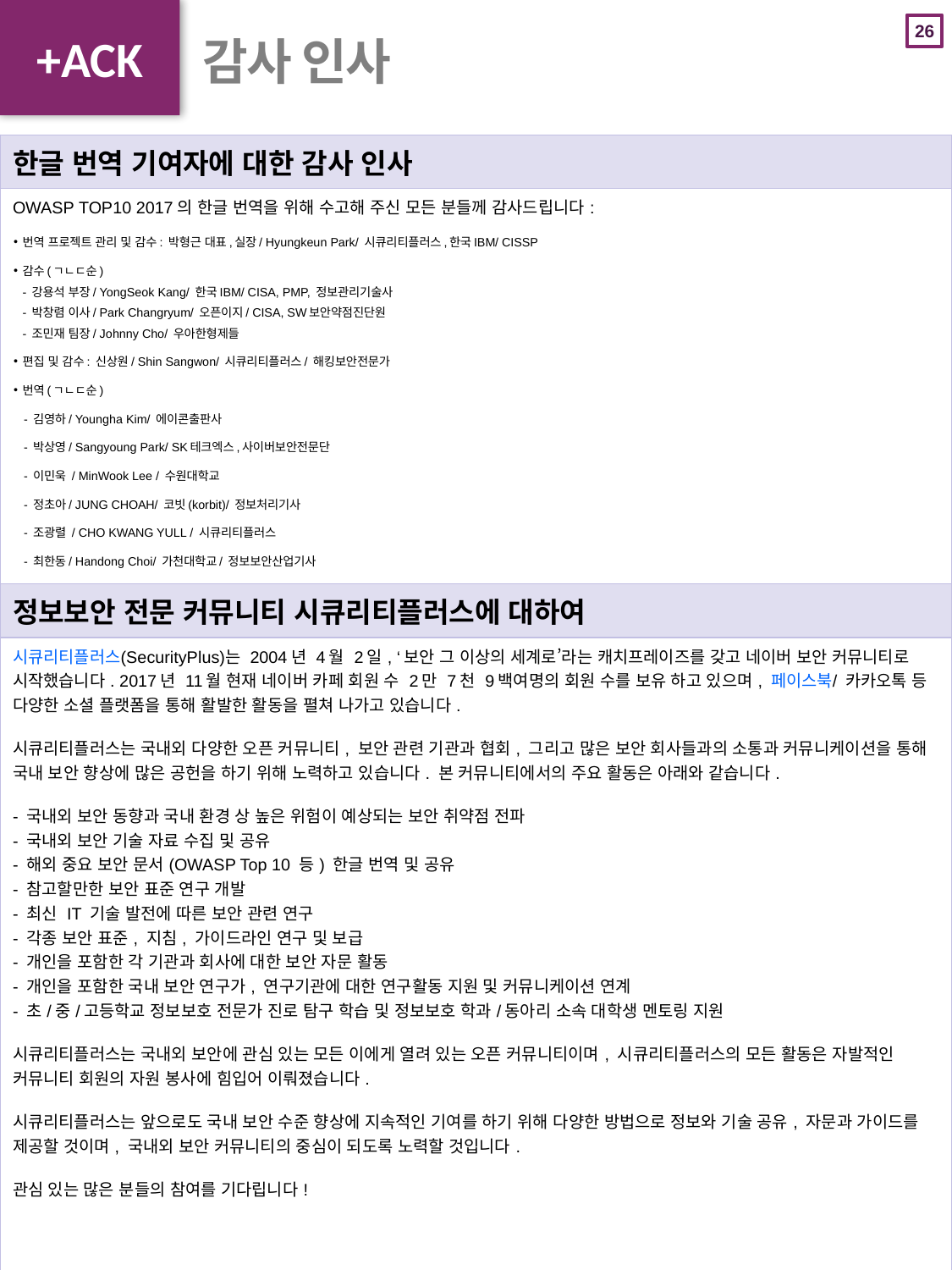

+ACK
# 감사 인사
| 한글 번역 기여자에 대한 감사 인사 |
| --- |
| OWASP TOP10 2017의 한글 번역을 위해 수고해 주신 모든 분들께 감사드립니다: |
| 정보보안 전문 커뮤니티 시큐리티플러스에 대하여 |
| 시큐리티플러스(SecurityPlus)는 2004년 4월 2일, ‘보안 그 이상의 세계로’라는 캐치프레이즈를 갖고 네이버 보안 커뮤니티로 시작했습니다. 2017년 11월 현재 네이버 카페 회원 수 2만 7천 9백여명의 회원 수를 보유 하고 있으며, 페이스북/ 카카오톡 등 다양한 소셜 플랫폼을 통해 활발한 활동을 펼쳐 나가고 있습니다. 시큐리티플러스는 국내외 다양한 오픈 커뮤니티, 보안 관련 기관과 협회, 그리고 많은 보안 회사들과의 소통과 커뮤니케이션을 통해 국내 보안 향상에 많은 공헌을 하기 위해 노력하고 있습니다. 본 커뮤니티에서의 주요 활동은 아래와 같습니다. - 국내외 보안 동향과 국내 환경 상 높은 위험이 예상되는 보안 취약점 전파 - 국내외 보안 기술 자료 수집 및 공유 - 해외 중요 보안 문서(OWASP Top 10 등) 한글 번역 및 공유 - 참고할만한 보안 표준 연구 개발 - 최신 IT 기술 발전에 따른 보안 관련 연구 - 각종 보안 표준, 지침, 가이드라인 연구 및 보급 - 개인을 포함한 각 기관과 회사에 대한 보안 자문 활동 - 개인을 포함한 국내 보안 연구가, 연구기관에 대한 연구활동 지원 및 커뮤니케이션 연계 - 초/중/고등학교 정보보호 전문가 진로 탐구 학습 및 정보보호 학과/동아리 소속 대학생 멘토링 지원 시큐리티플러스는 국내외 보안에 관심 있는 모든 이에게 열려 있는 오픈 커뮤니티이며, 시큐리티플러스의 모든 활동은 자발적인 커뮤니티 회원의 자원 봉사에 힘입어 이뤄졌습니다. 시큐리티플러스는 앞으로도 국내 보안 수준 향상에 지속적인 기여를 하기 위해 다양한 방법으로 정보와 기술 공유, 자문과 가이드를 제공할 것이며, 국내외 보안 커뮤니티의 중심이 되도록 노력할 것입니다. 관심 있는 많은 분들의 참여를 기다립니다! |
번역 프로젝트 관리 및 감수: 박형근 대표,실장/ Hyungkeun Park/ 시큐리티플러스,한국IBM/ CISSP
감수(ㄱㄴㄷ순)
- 강용석 부장/ YongSeok Kang/ 한국IBM/ CISA, PMP, 정보관리기술사
- 박창렴 이사/ Park Changryum/ 오픈이지/ CISA, SW보안약점진단원
- 조민재 팀장/ Johnny Cho/ 우아한형제들
편집 및 감수: 신상원/ Shin Sangwon/ 시큐리티플러스/ 해킹보안전문가
번역(ㄱㄴㄷ순)
   - 김영하/ Youngha Kim/ 에이콘출판사
   - 박상영/ Sangyoung Park/ SK테크엑스,사이버보안전문단
   - 이민욱 / MinWook Lee / 수원대학교
   - 정초아/ JUNG CHOAH/ 코빗(korbit)/ 정보처리기사
   - 조광렬 / CHO KWANG YULL / 시큐리티플러스
   - 최한동/ Handong Choi/ 가천대학교/ 정보보안산업기사